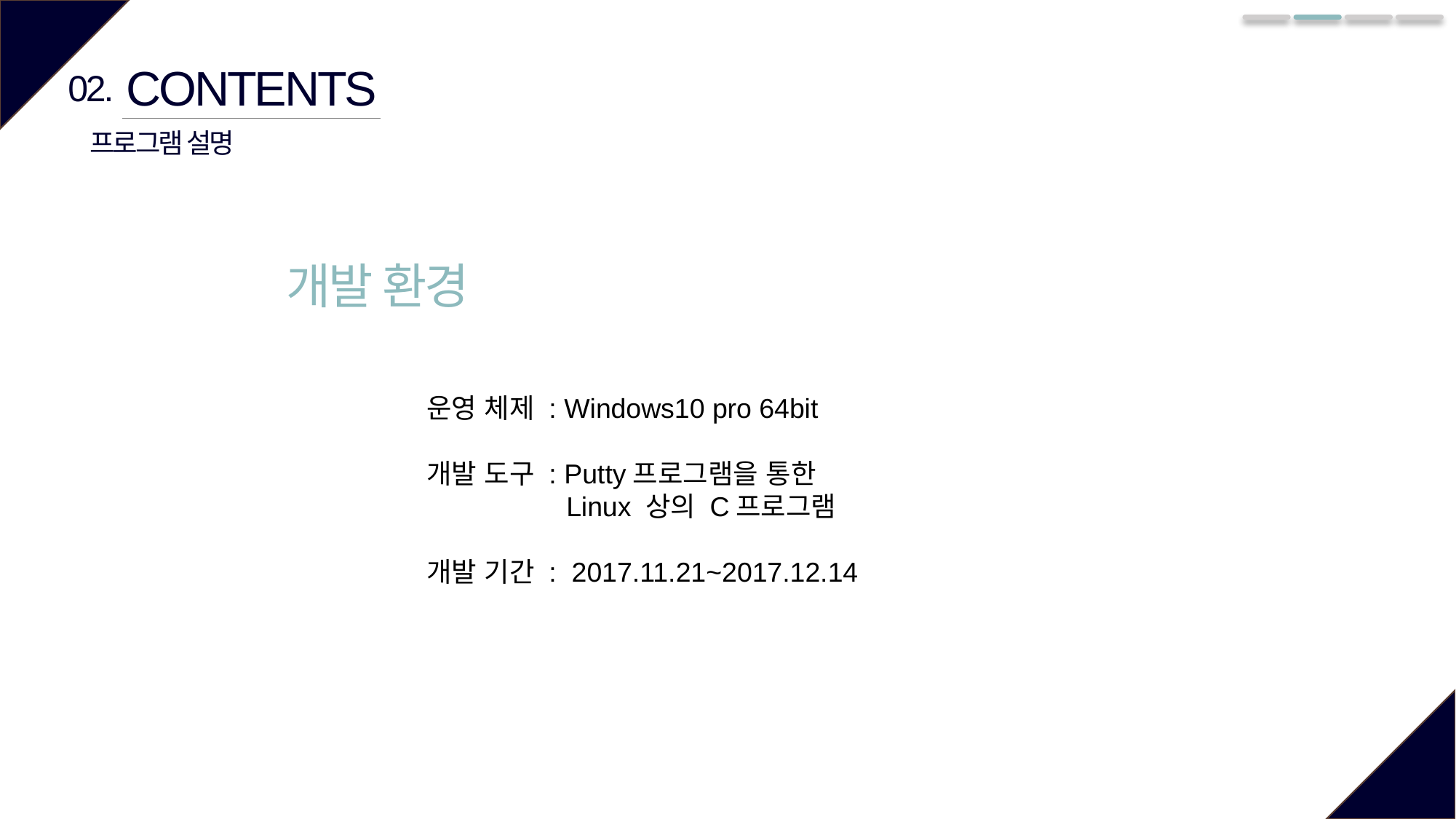

CONTENTS
02.
프로그램 설명
개발 환경
운영 체제 : Windows10 pro 64bit

개발 도구 : Putty프로그램을 통한
	    Linux 상의 C프로그램

개발 기간 :  2017.11.21~2017.12.14